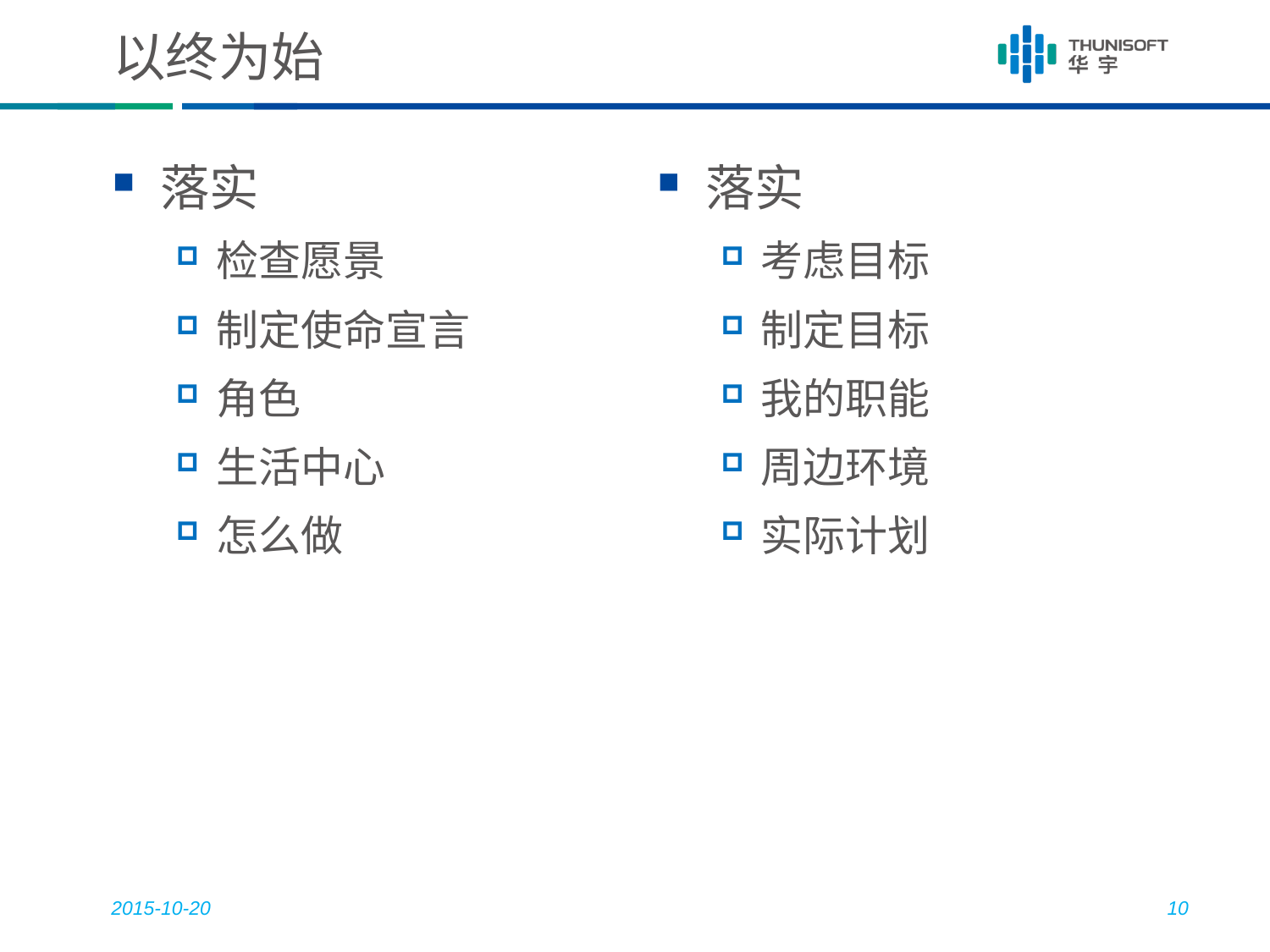

# 以终为始
落实
检查愿景
制定使命宣言
角色
生活中心
怎么做

落实
考虑目标
制定目标
我的职能
周边环境
实际计划

2015-10-20
10